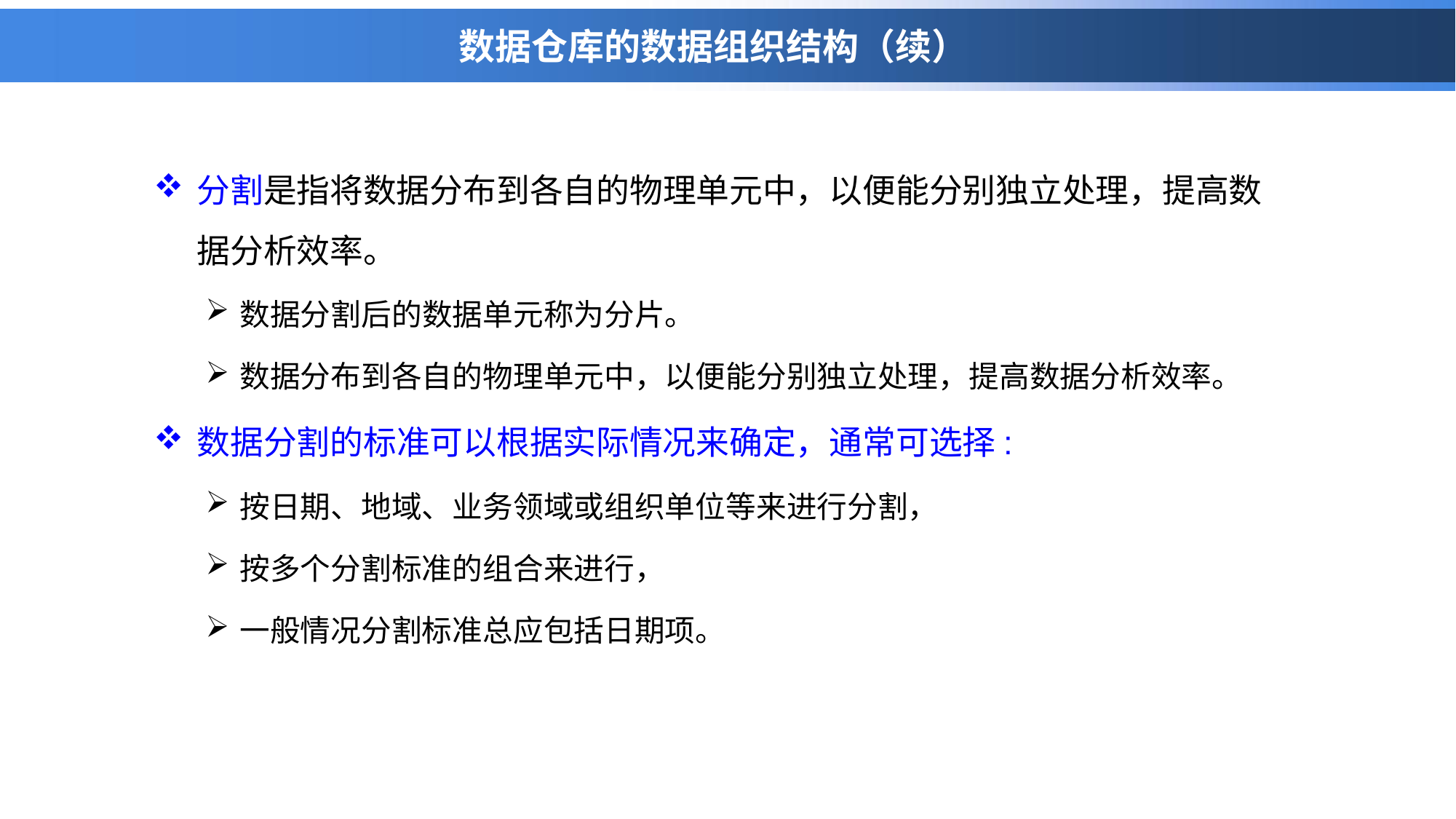

# 数据仓库的数据组织结构（续）
分割是指将数据分布到各自的物理单元中，以便能分别独立处理，提高数据分析效率。
数据分割后的数据单元称为分片。
数据分布到各自的物理单元中，以便能分别独立处理，提高数据分析效率。
数据分割的标准可以根据实际情况来确定，通常可选择:
按日期、地域、业务领域或组织单位等来进行分割，
按多个分割标准的组合来进行，
一般情况分割标准总应包括日期项。